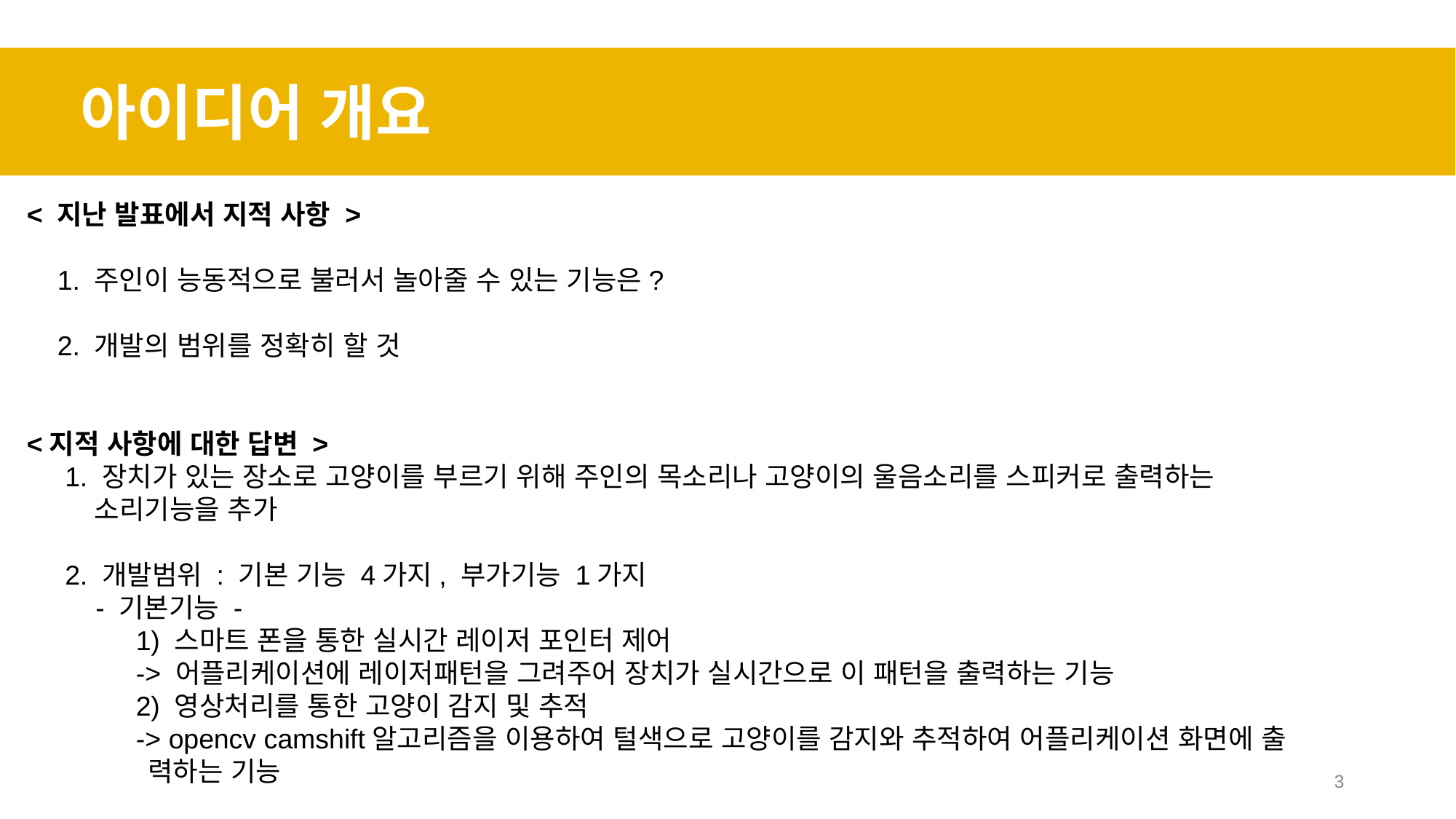

아이디어 개요
< 지난 발표에서 지적 사항 >

    1. 주인이 능동적으로 불러서 놀아줄 수 있는 기능은?

    2. 개발의 범위를 정확히 할 것

<지적 사항에 대한 답변 >
     1. 장치가 있는 장소로 고양이를 부르기 위해 주인의 목소리나 고양이의 울음소리를 스피커로 출력하는
        소리기능을 추가

     2. 개발범위 : 기본 기능 4가지, 부가기능 1가지
         - 기본기능 -
	1) 스마트 폰을 통한 실시간 레이저 포인터 제어
	-> 어플리케이션에 레이저패턴을 그려주어 장치가 실시간으로 이 패턴을 출력하는 기능
	2) 영상처리를 통한 고양이 감지 및 추적
	-> opencv camshift알고리즘을 이용하여 털색으로 고양이를 감지와 추적하여 어플리케이션 화면에 출
               력하는 기능
3